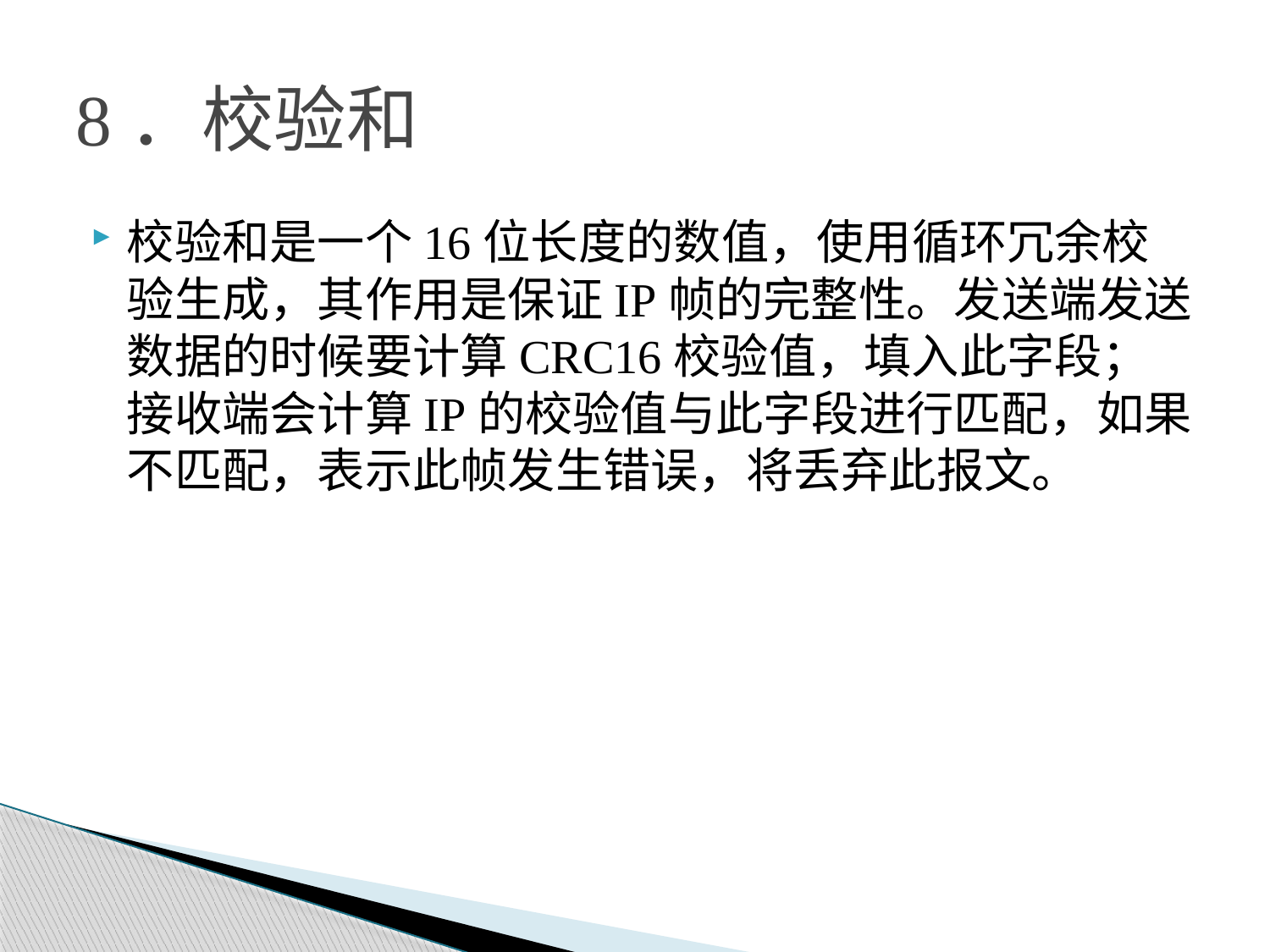

# 8．校验和
校验和是一个16位长度的数值，使用循环冗余校验生成，其作用是保证IP帧的完整性。发送端发送数据的时候要计算CRC16校验值，填入此字段；接收端会计算IP的校验值与此字段进行匹配，如果不匹配，表示此帧发生错误，将丢弃此报文。